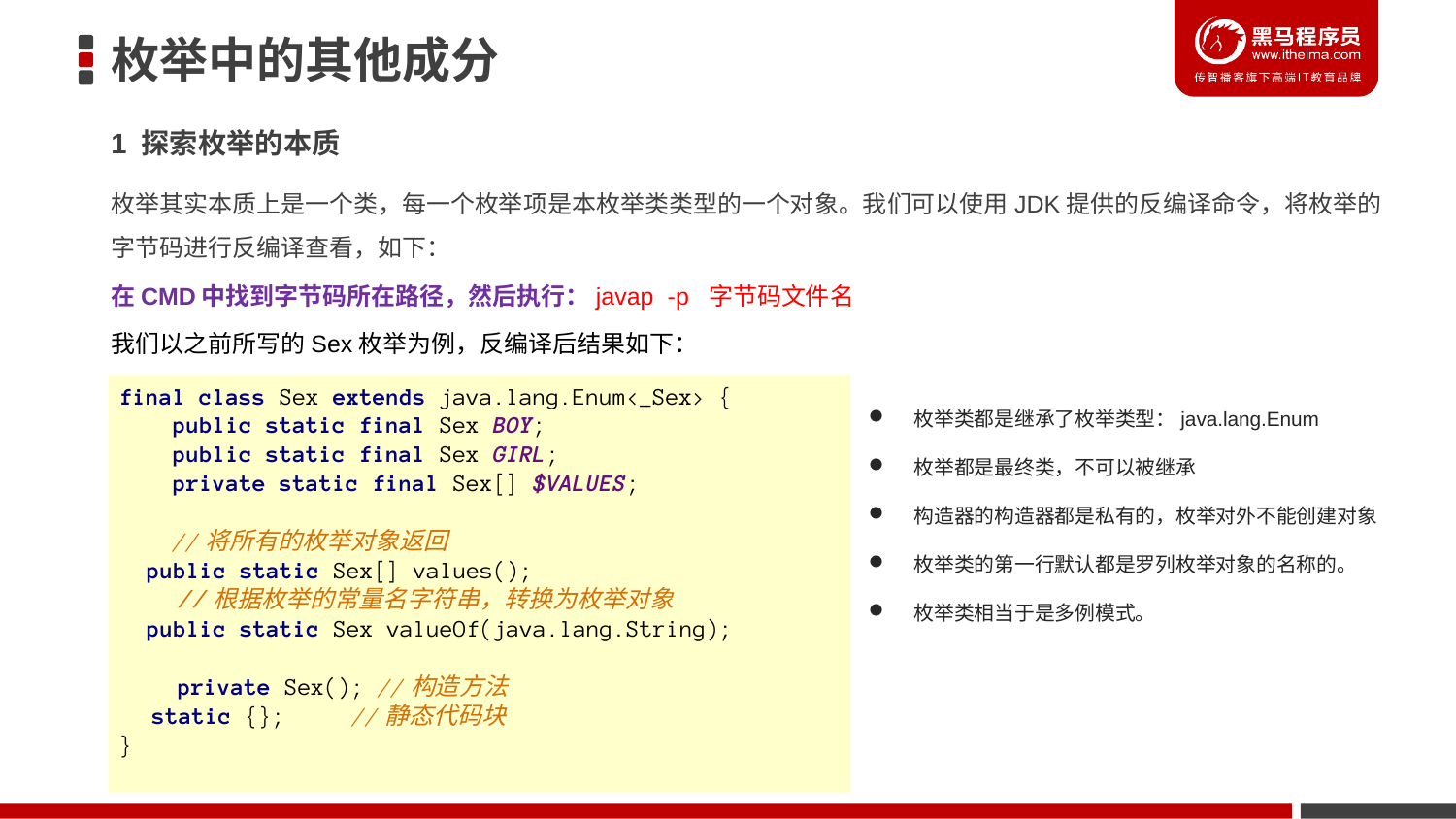

# 枚举中的其他成分
1 探索枚举的本质
枚举其实本质上是一个类，每一个枚举项是本枚举类类型的一个对象。我们可以使用JDK提供的反编译命令，将枚举的字节码进行反编译查看，如下：
在CMD中找到字节码所在路径，然后执行：javap  -p  字节码文件名
我们以之前所写的Sex枚举为例，反编译后结果如下：

final class Sex extends java.lang.Enum<_Sex> {
    public static final Sex BOY;
    public static final Sex GIRL;
    private static final Sex[] $VALUES;

    //将所有的枚举对象返回
    public static Sex[] values();
    //根据枚举的常量名字符串，转换为枚举对象
    public static Sex valueOf(java.lang.String);
    private Sex(); //构造方法
     static {};     //静态代码块
}

枚举类都是继承了枚举类型：java.lang.Enum
枚举都是最终类，不可以被继承
构造器的构造器都是私有的，枚举对外不能创建对象
枚举类的第一行默认都是罗列枚举对象的名称的。
枚举类相当于是多例模式。